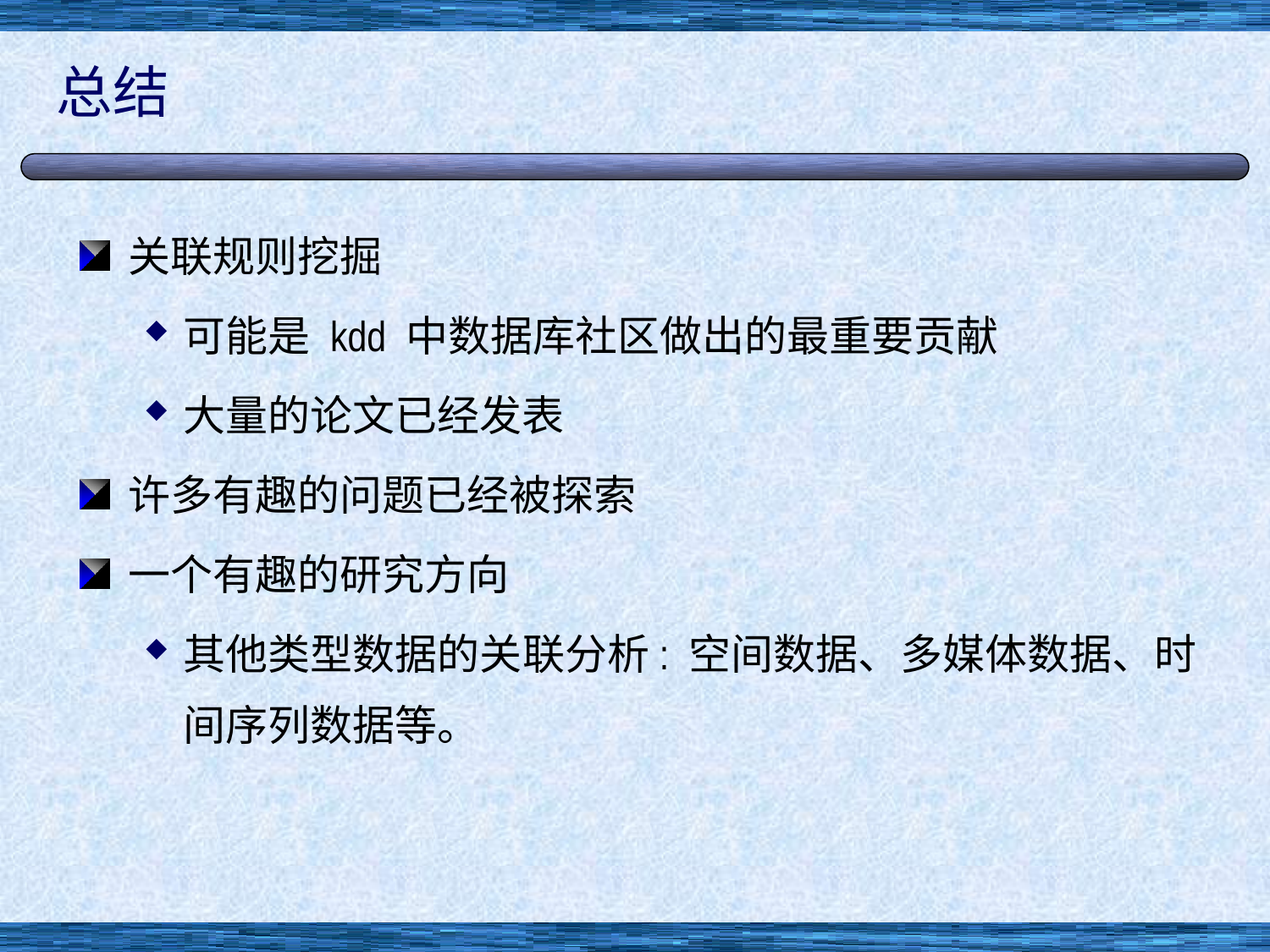

# 总结
关联规则挖掘
可能是 kdd 中数据库社区做出的最重要贡献
大量的论文已经发表
许多有趣的问题已经被探索
一个有趣的研究方向
其他类型数据的关联分析: 空间数据、多媒体数据、时间序列数据等。